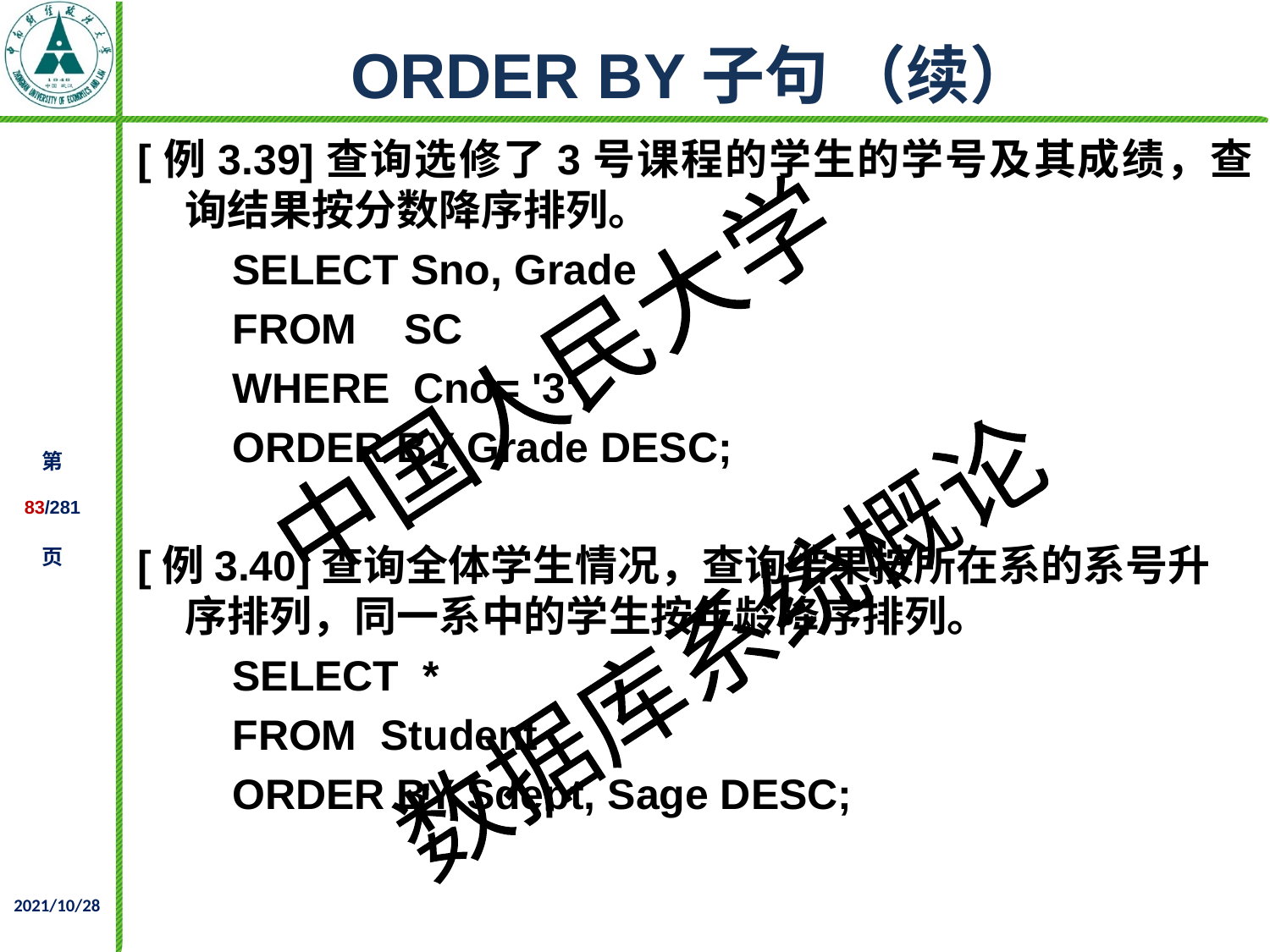

# ORDER BY子句 （续）
[例3.39]查询选修了3号课程的学生的学号及其成绩，查询结果按分数降序排列。
        SELECT Sno, Grade
        FROM    SC
        WHERE  Cno= '3'
        ORDER BY Grade DESC;

[例3.40]查询全体学生情况，查询结果按所在系的系号升序排列，同一系中的学生按年龄降序排列。
        SELECT  *
        FROM  Student
        ORDER BY Sdept, Sage DESC;
2021/10/28